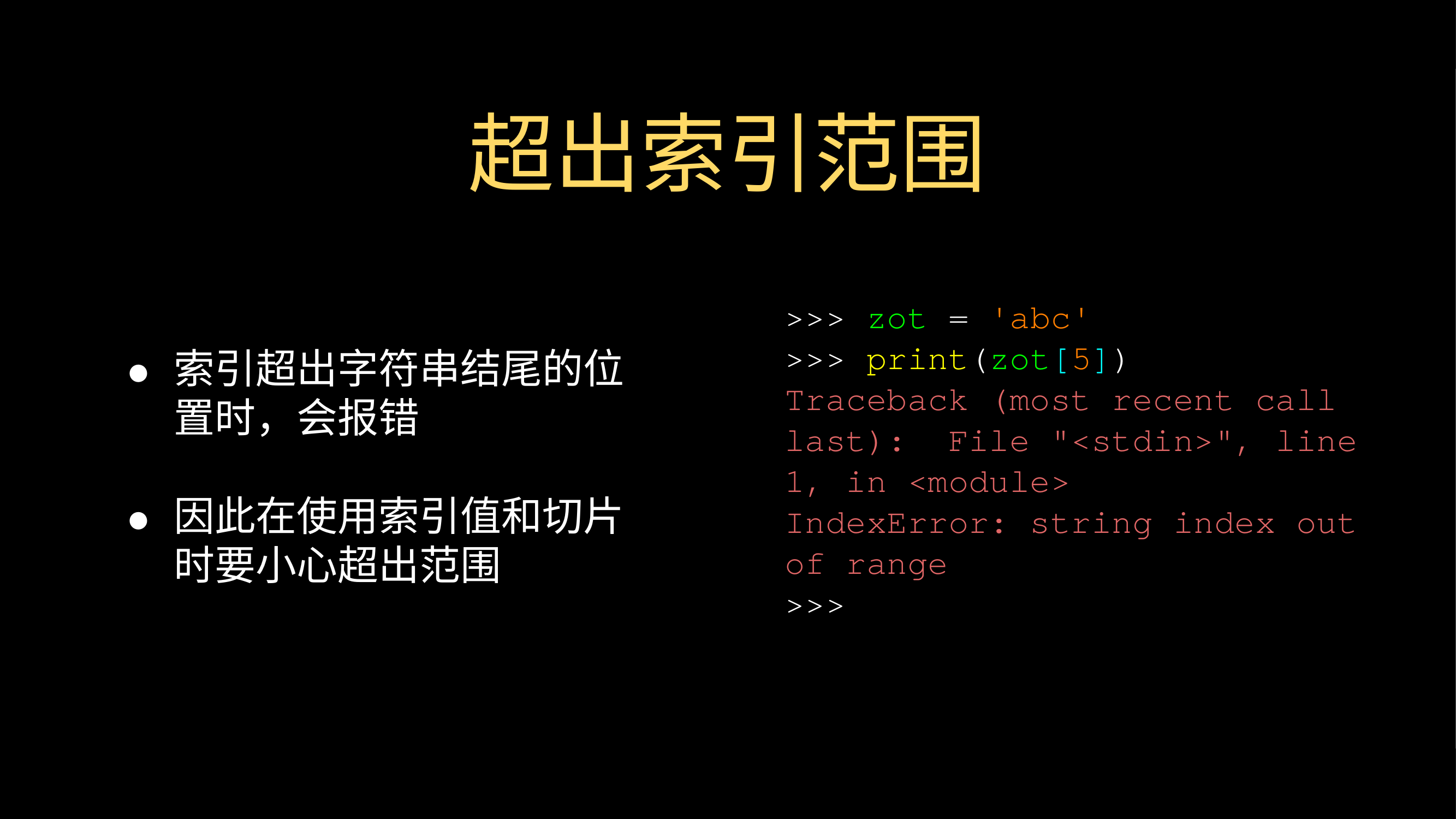

# 超出索引范围
索引超出字符串结尾的位置时，会报错

因此在使用索引值和切片时要小心超出范围
>>> zot = 'abc'
>>> print(zot[5])
Traceback (most recent call last):  File "<stdin>", line 1, in <module>
IndexError: string index out of range
>>>